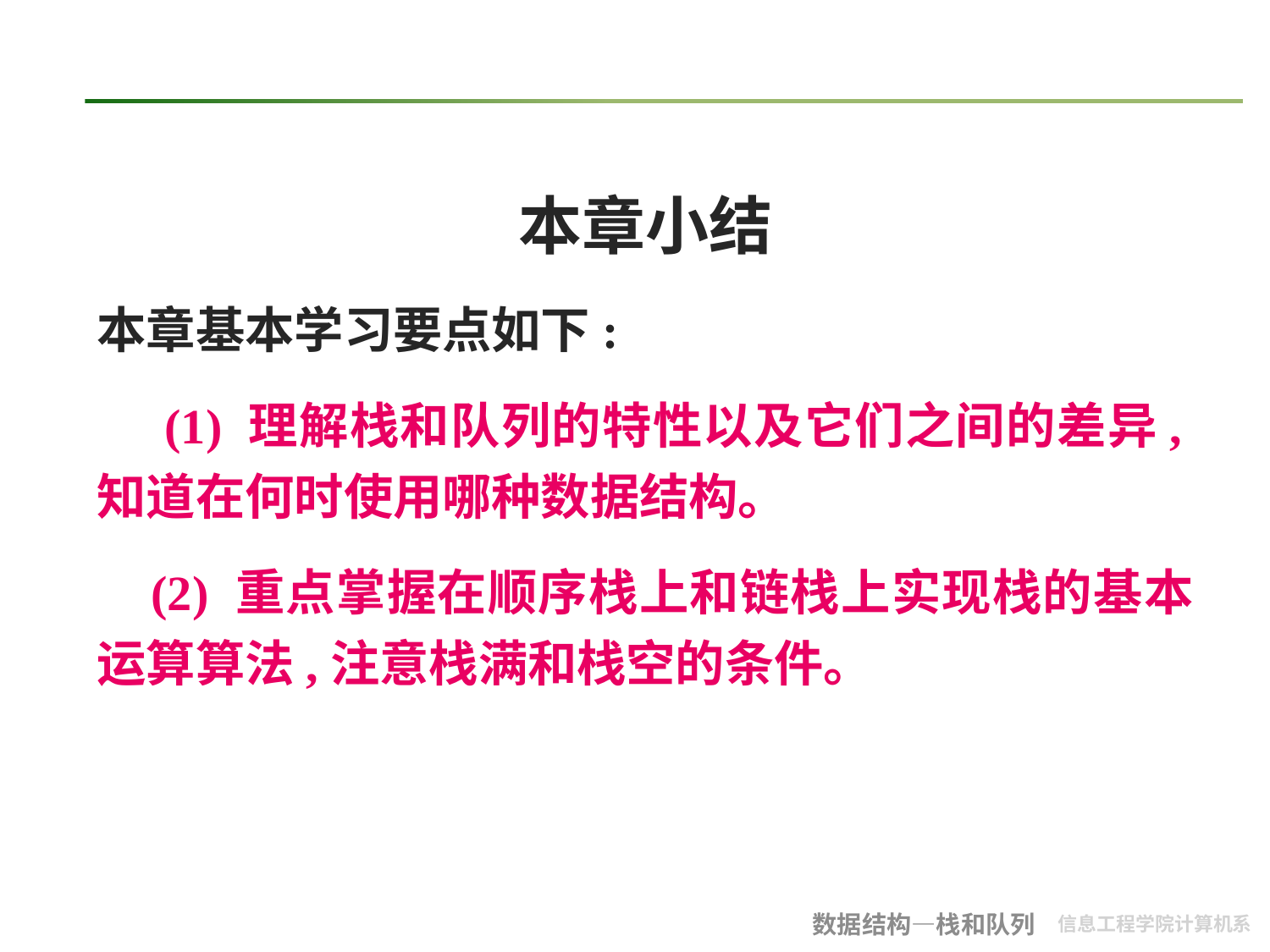

#
本章小结
本章基本学习要点如下:
     (1) 理解栈和队列的特性以及它们之间的差异,知道在何时使用哪种数据结构。
    (2) 重点掌握在顺序栈上和链栈上实现栈的基本运算算法,注意栈满和栈空的条件。